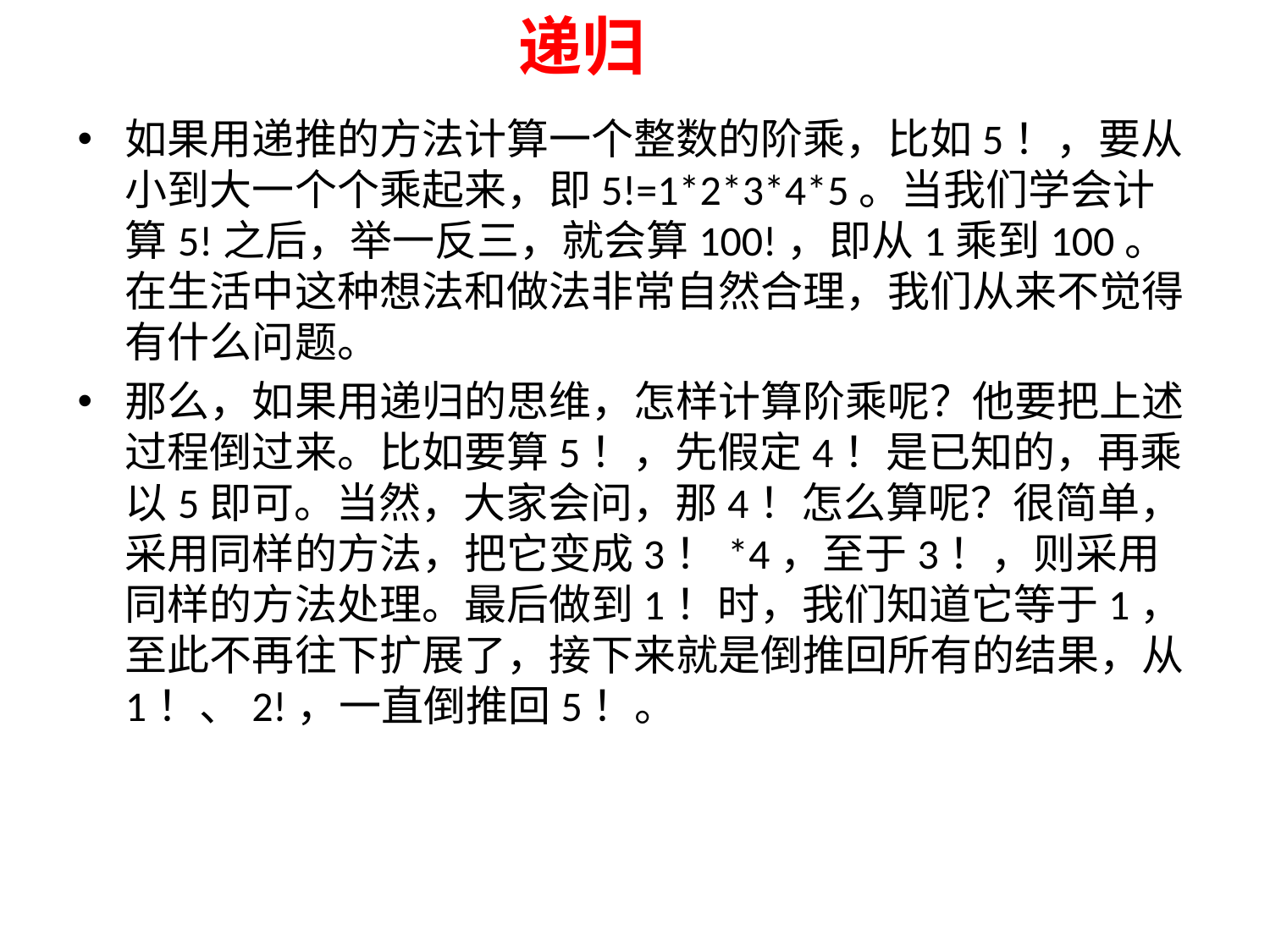

递归
如果用递推的方法计算一个整数的阶乘，比如5！，要从小到大一个个乘起来，即5!=1*2*3*4*5。当我们学会计算5!之后，举一反三，就会算100!，即从1乘到100。在生活中这种想法和做法非常自然合理，我们从来不觉得有什么问题。
那么，如果用递归的思维，怎样计算阶乘呢？他要把上述过程倒过来。比如要算5！，先假定4！是已知的，再乘以5即可。当然，大家会问，那4！怎么算呢？很简单，采用同样的方法，把它变成3！*4，至于3！，则采用同样的方法处理。最后做到1！时，我们知道它等于1，至此不再往下扩展了，接下来就是倒推回所有的结果，从1！、2!，一直倒推回5！。